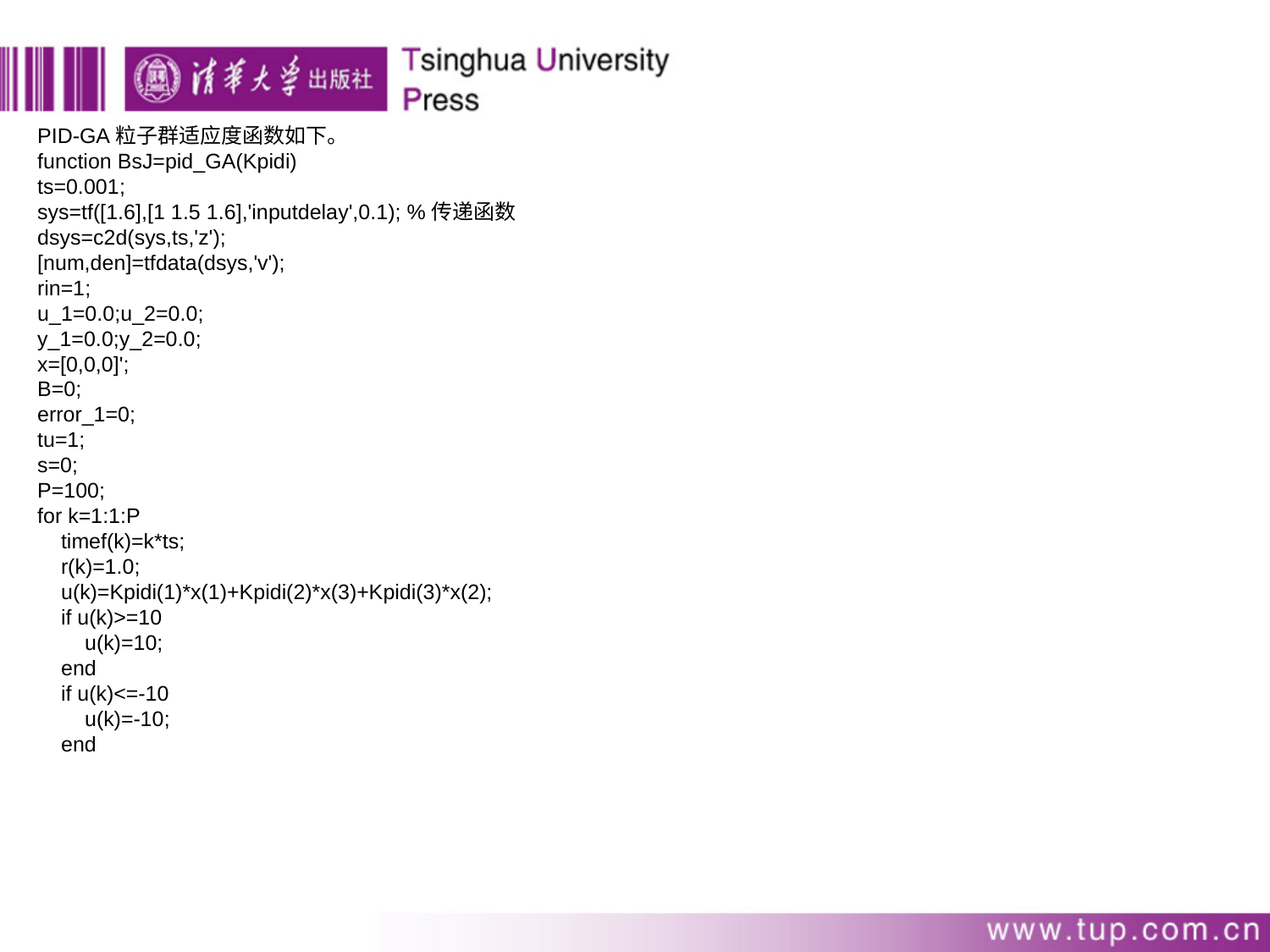

PID-GA粒子群适应度函数如下。
function BsJ=pid_GA(Kpidi)
ts=0.001;
sys=tf([1.6],[1 1.5 1.6],'inputdelay',0.1); %传递函数
dsys=c2d(sys,ts,'z');
[num,den]=tfdata(dsys,'v');
rin=1;
u_1=0.0;u_2=0.0;
y_1=0.0;y_2=0.0;
x=[0,0,0]';
B=0;
error_1=0;
tu=1;
s=0;
P=100;
for k=1:1:P
    timef(k)=k*ts;
    r(k)=1.0;
    u(k)=Kpidi(1)*x(1)+Kpidi(2)*x(3)+Kpidi(3)*x(2);
    if u(k)>=10
        u(k)=10;
    end
    if u(k)<=-10
        u(k)=-10;
    end